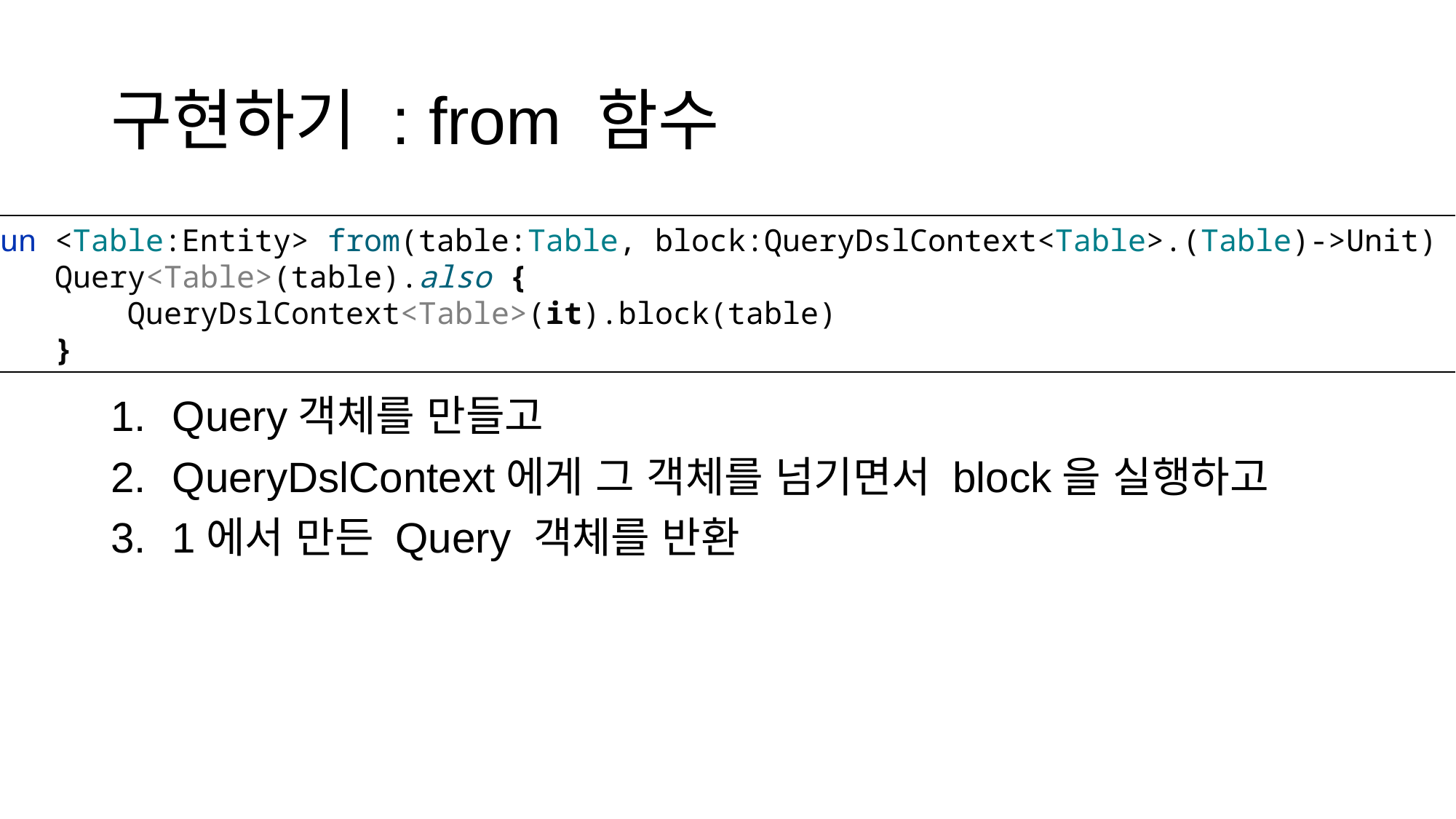

# 구현하기 : from 함수
fun <Table:Entity> from(table:Table, block:QueryDslContext<Table>.(Table)->Unit) =
    Query<Table>(table).also {
        QueryDslContext<Table>(it).block(table)
    }
Query객체를 만들고
QueryDslContext에게 그 객체를 넘기면서 block을 실행하고
1에서 만든 Query 객체를 반환